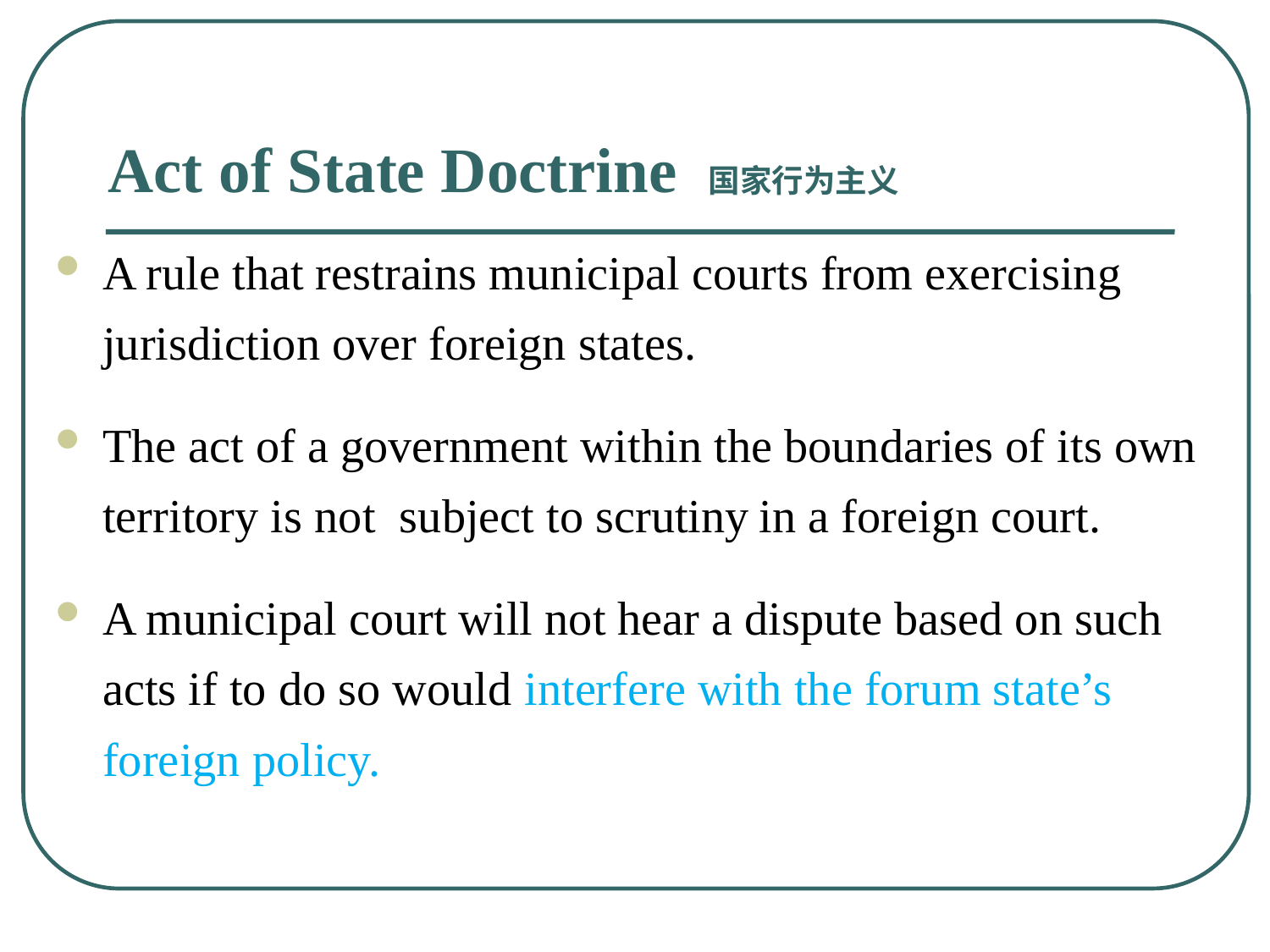

# Act of State Doctrine 国家行为主义
A rule that restrains municipal courts from exercising jurisdiction over foreign states.
The act of a government within the boundaries of its own territory is not  subject to scrutiny in a foreign court.
A municipal court will not hear a dispute based on such acts if to do so would interfere with the forum state’s foreign policy.